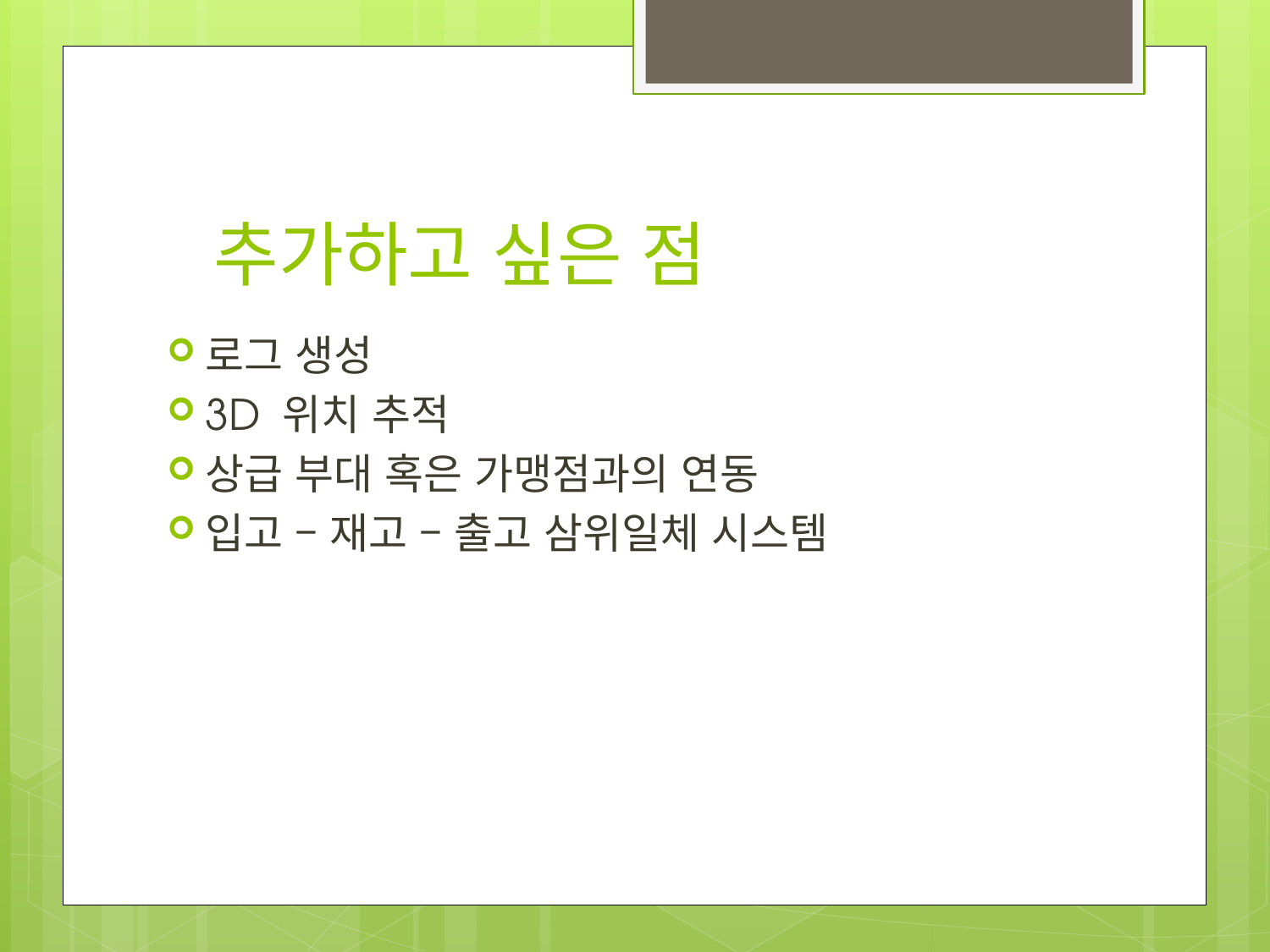

# 추가하고 싶은 점
로그 생성
3D 위치 추적
상급 부대 혹은 가맹점과의 연동
입고 – 재고 – 출고 삼위일체 시스템